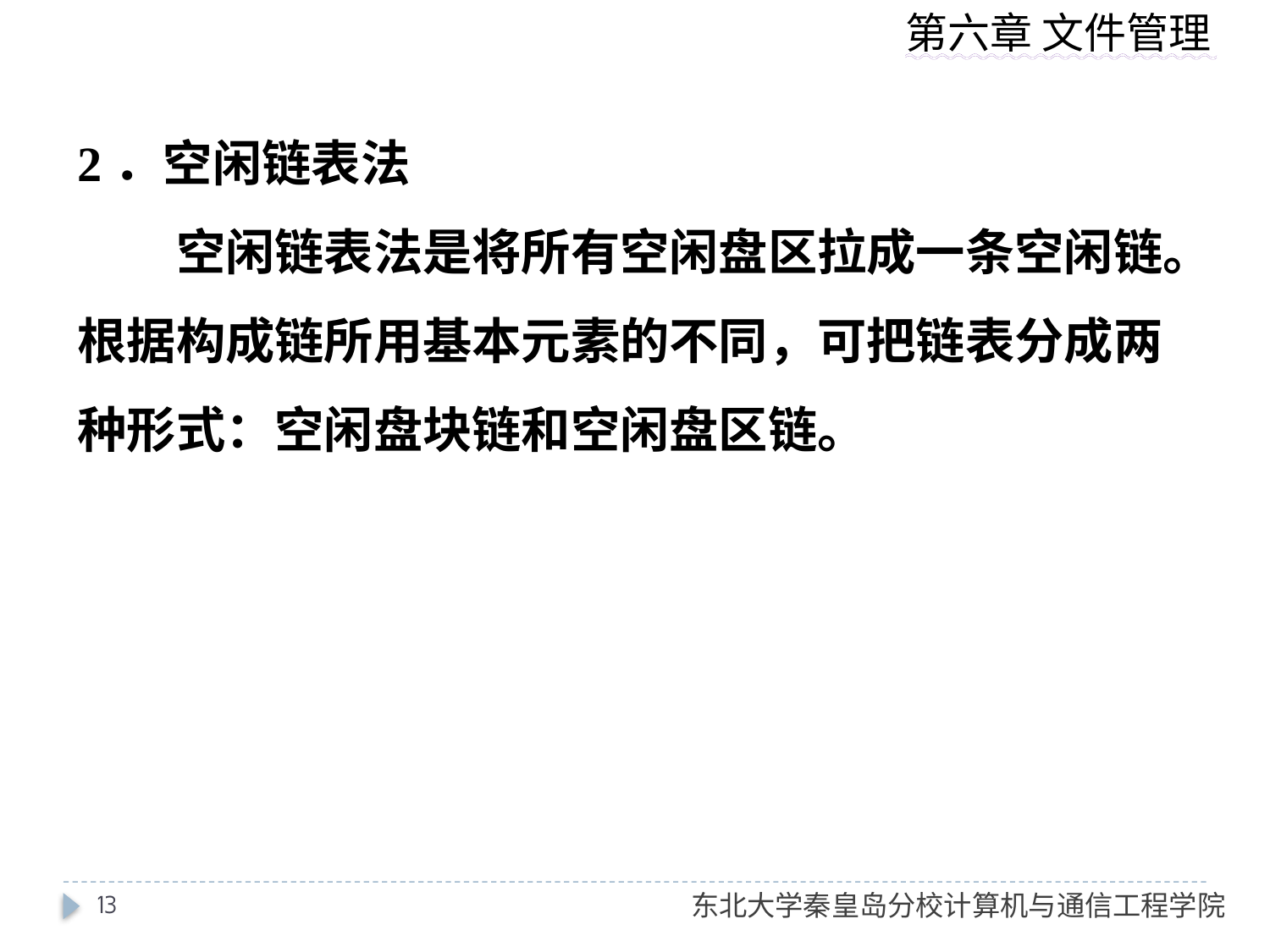

2．空闲链表法
　　空闲链表法是将所有空闲盘区拉成一条空闲链。根据构成链所用基本元素的不同，可把链表分成两种形式：空闲盘块链和空闲盘区链。

13